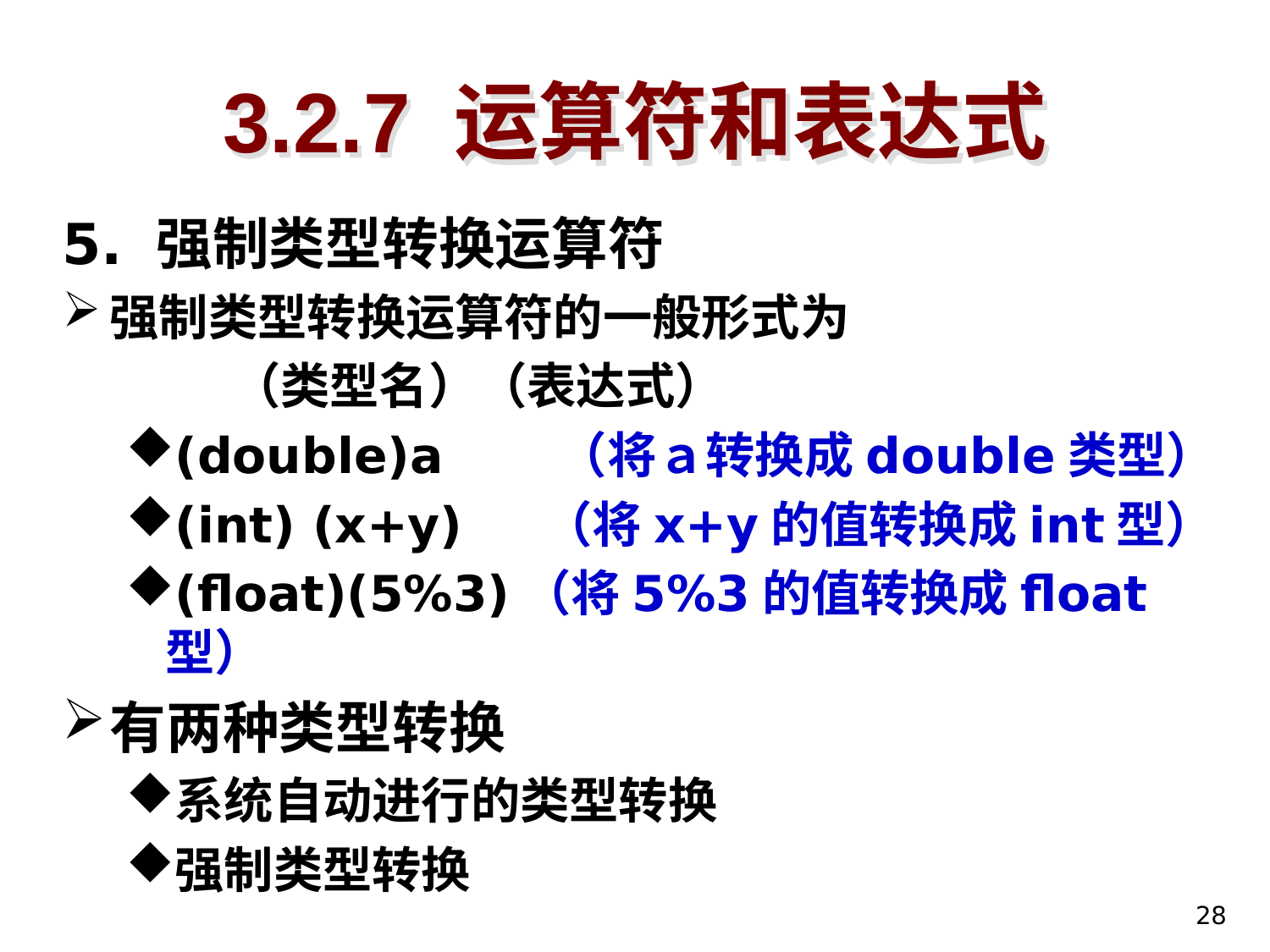

# 3.2.7 运算符和表达式
5. 强制类型转换运算符
强制类型转换运算符的一般形式为
              （类型名）（表达式）
(double)a      （将ａ转换成double类型）
(int) (x+y)    （将x+y的值转换成int型）
(float)(5%3)（将5%3的值转换成float型）
有两种类型转换
系统自动进行的类型转换
强制类型转换
28